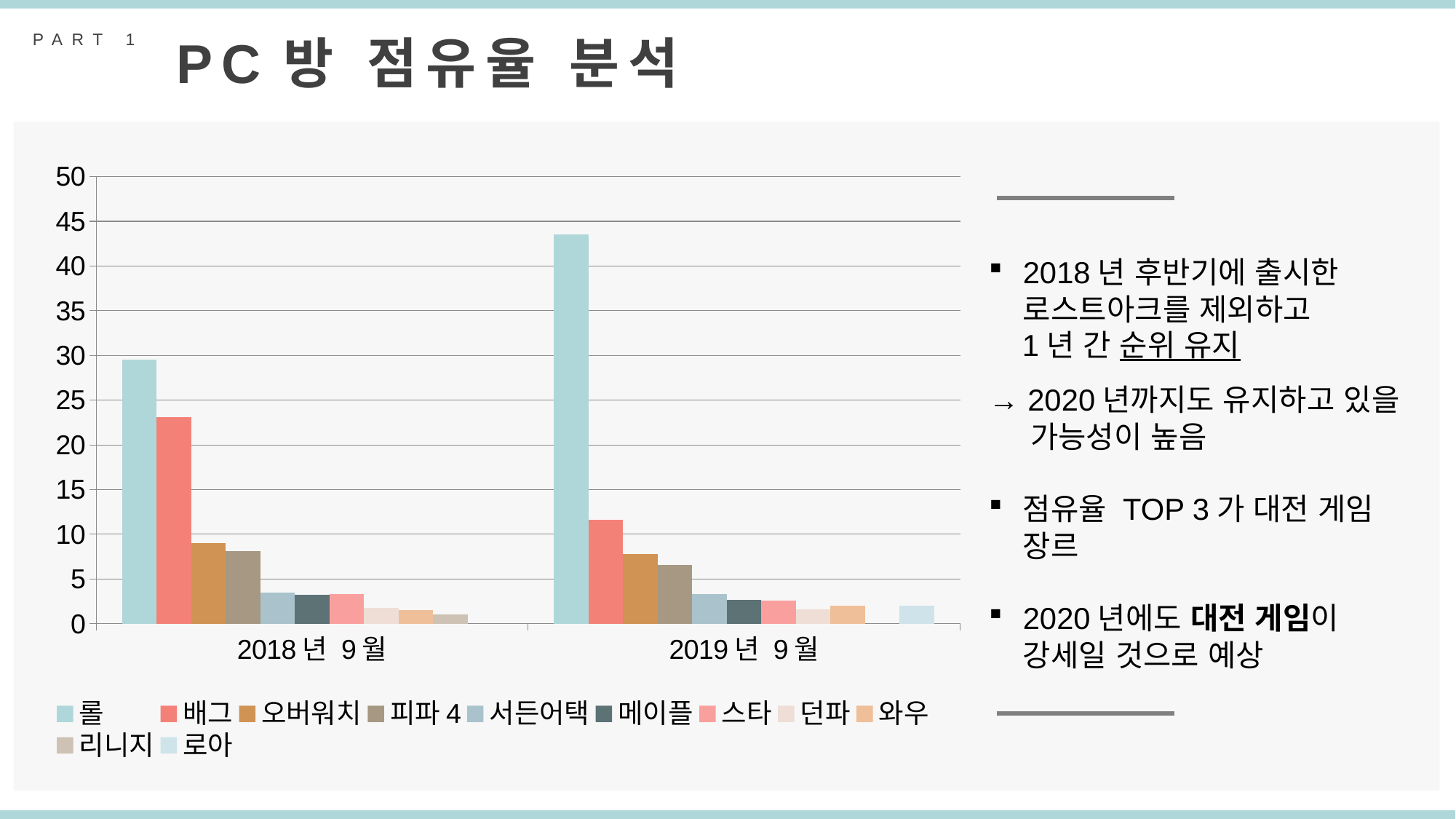

PART 1
PC방 점유율 분석

### Chart

| Category | 롤 | 배그 | 오버워치 | 피파4 | 서든어택 | 메이플 | 스타 | 던파 | 와우 | 리니지 | 로아 |
|---|---|---|---|---|---|---|---|---|---|---|---|
| 2018년 9월 | 29.5 | 23.1 | 9.0 | 8.1 | 3.5 | 3.2 | 3.3 | 1.8 | 1.5 | 1.0 | None |
| 2019년 9월 | 43.5 | 11.6 | 7.8 | 6.6 | 3.3 | 2.7 | 2.6 | 1.6 | 2.0 | None | 2.0 |
2018년 후반기에 출시한 로스트아크를 제외하고
    1년 간 순위 유지
→ 2020년까지도 유지하고 있을
    가능성이 높음

점유율 TOP 3가 대전 게임 장르

2020년에도 대전 게임이 강세일 것으로 예상